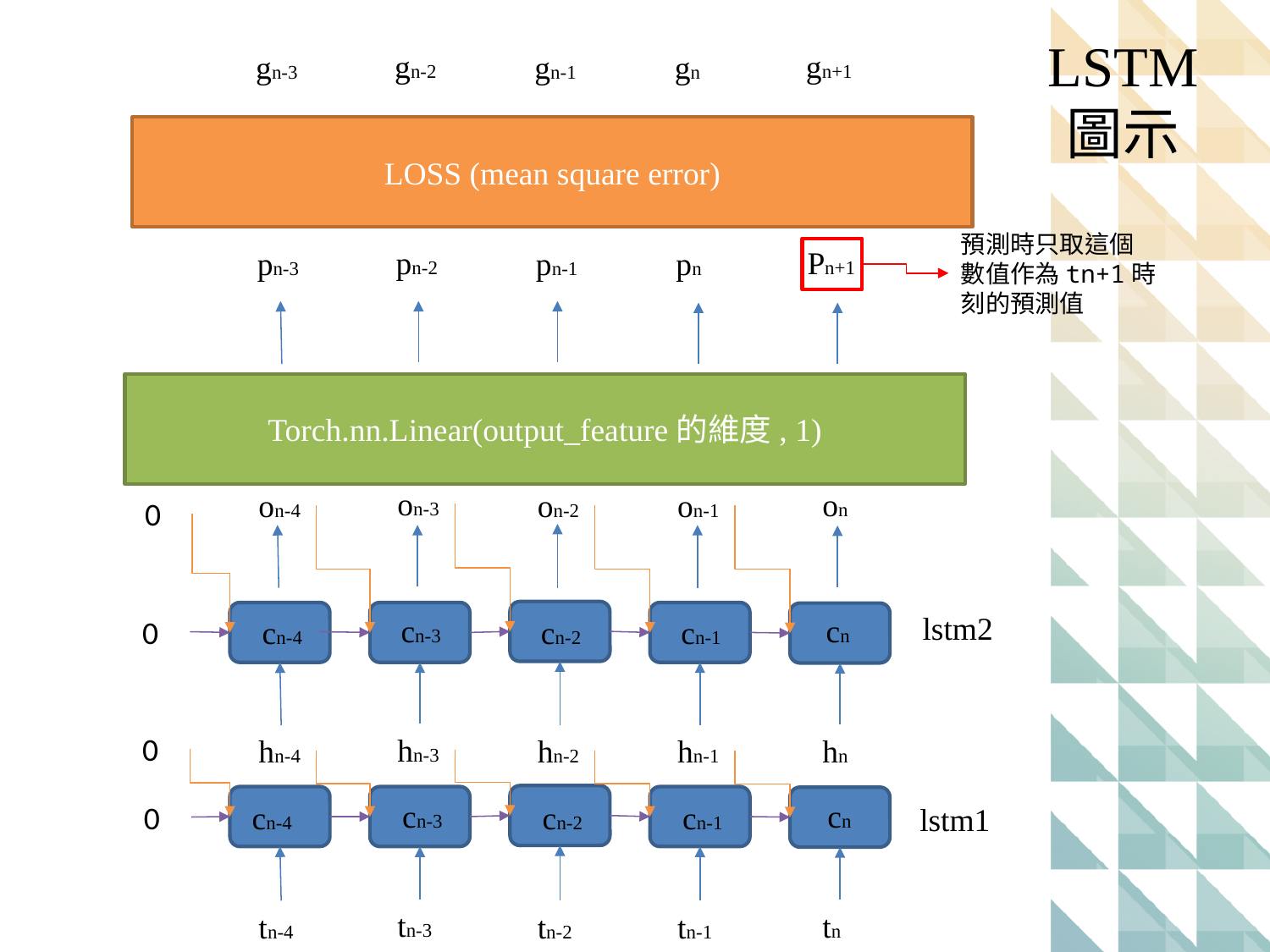

LSTM 圖示
gn-2
gn+1
gn-3
gn-1
gn
LOSS (mean square error)
pn-2
Pn+1
pn-3
pn-1
pn
Torch.nn.Linear(output_feature的維度, 1)
on-3
on
on-4
on-2
on-1
cn-3
cn
cn-4
cn-2
cn-1
cn-3
cn
cn-4
cn-2
cn-1

tn-3
tn
tn-4
tn-2
tn-1
hn-3
hn
hn-4
hn-2
hn-1
lstm2
lstm1
0
0
0
0

預測時只取這個數值作為tn+1時刻的預測值